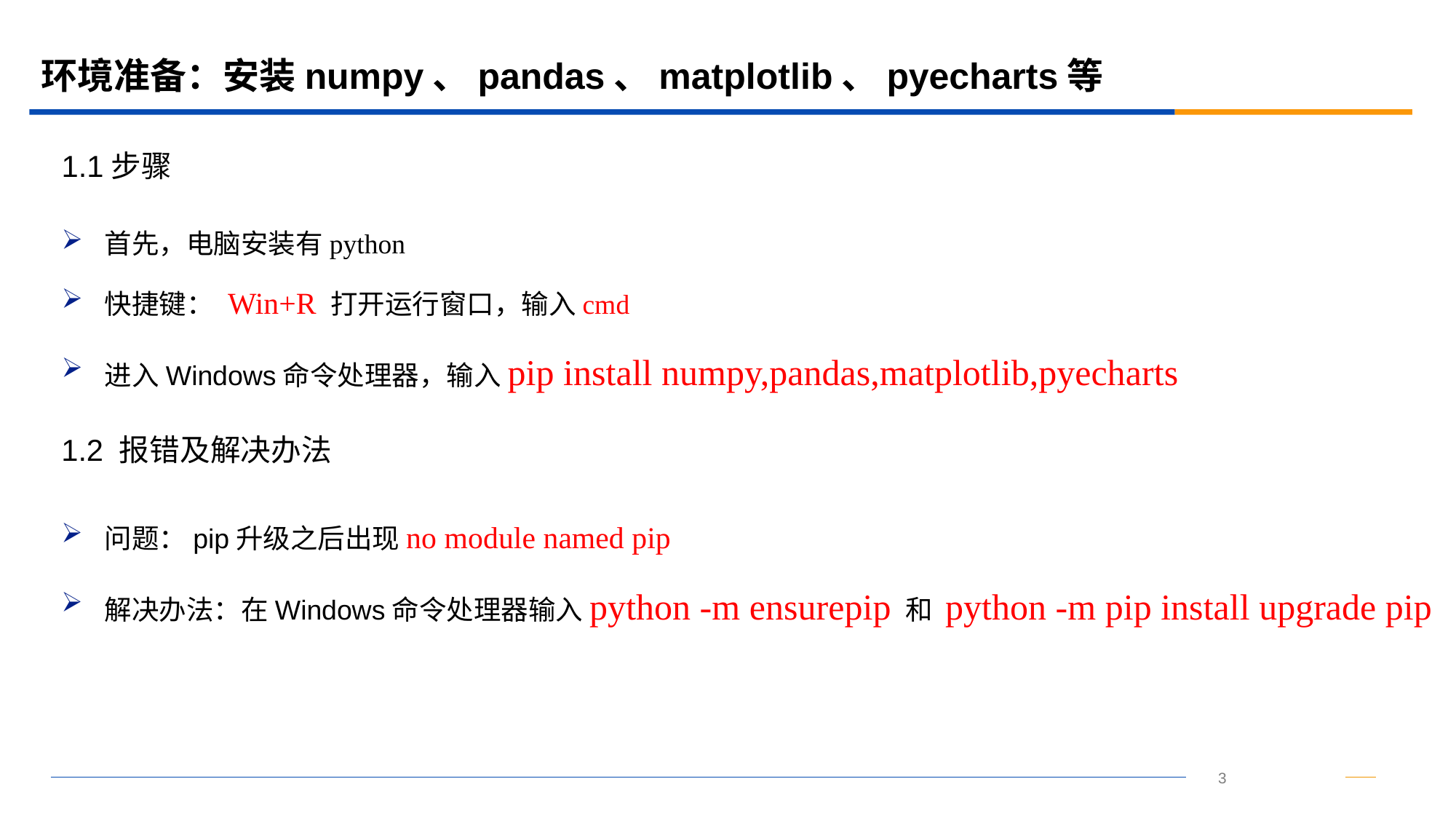

# 环境准备：安装numpy、pandas、matplotlib、pyecharts等
1.1步骤
首先，电脑安装有python
快捷键： Win+R 打开运行窗口，输入cmd
进入Windows命令处理器，输入pip install numpy,pandas,matplotlib,pyecharts

1.2 报错及解决办法
问题：pip升级之后出现no module named pip
解决办法：在Windows命令处理器输入python -m ensurepip 和 python -m pip install upgrade pip